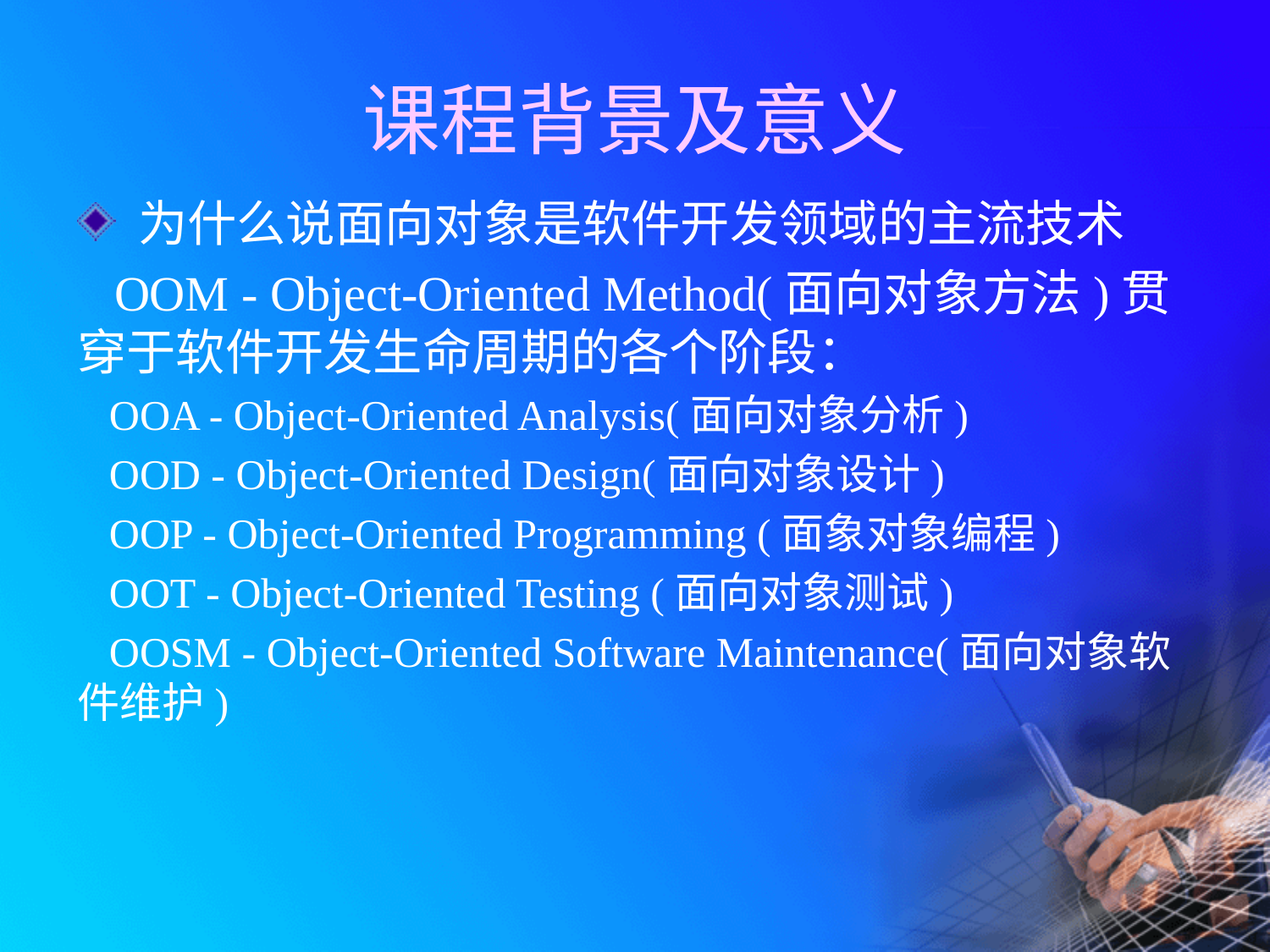

# 课程背景及意义
 为什么说面向对象是软件开发领域的主流技术
   OOM - Object-Oriented Method(面向对象方法)贯穿于软件开发生命周期的各个阶段：
   OOA - Object-Oriented Analysis(面向对象分析)
   OOD - Object-Oriented Design(面向对象设计)
   OOP - Object-Oriented Programming (面象对象编程)
   OOT - Object-Oriented Testing (面向对象测试)
   OOSM - Object-Oriented Software Maintenance(面向对象软件维护)